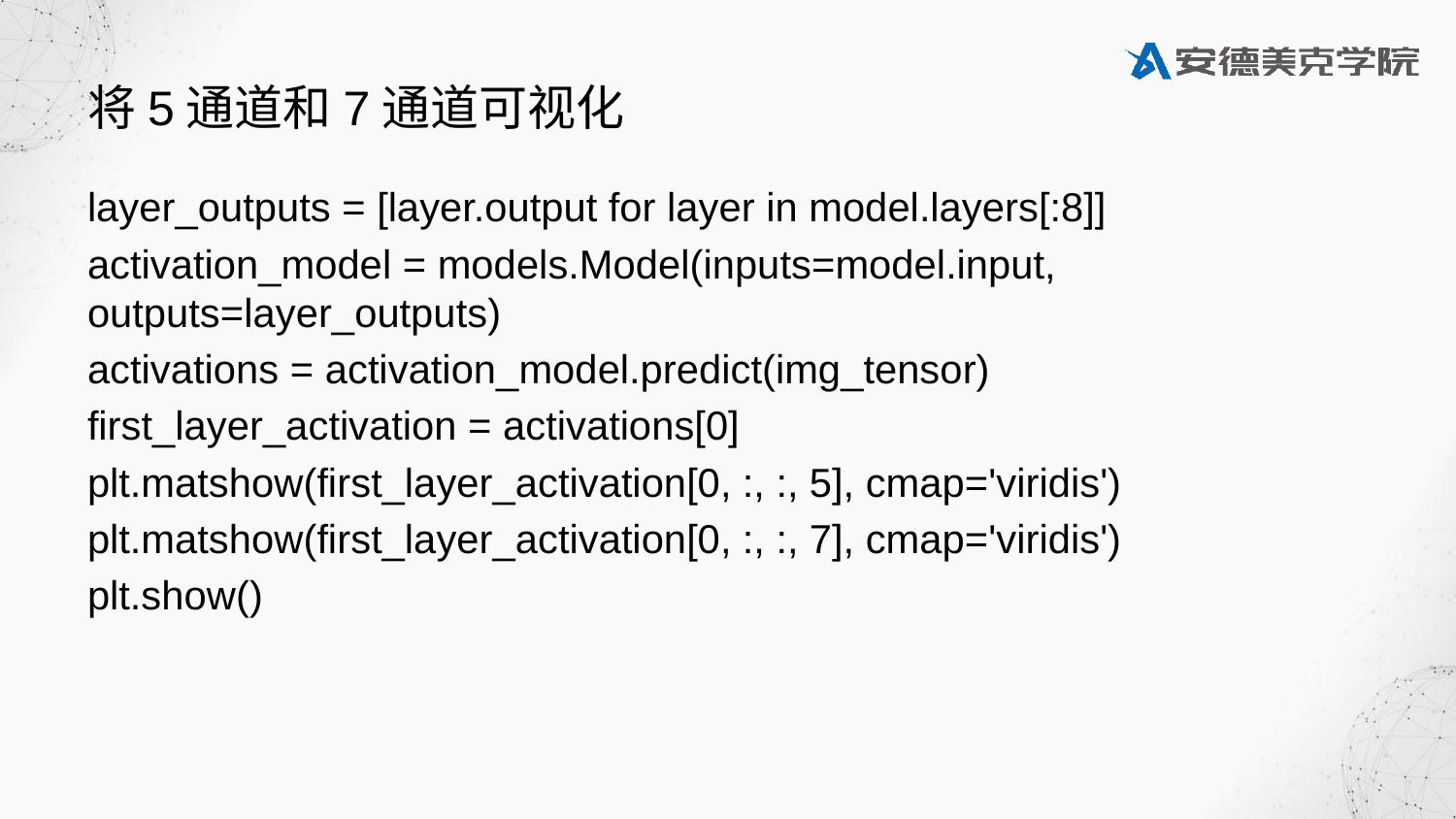

# 将5通道和7通道可视化
layer_outputs = [layer.output for layer in model.layers[:8]]
activation_model = models.Model(inputs=model.input, outputs=layer_outputs)
activations = activation_model.predict(img_tensor)
first_layer_activation = activations[0]
plt.matshow(first_layer_activation[0, :, :, 5], cmap='viridis')
plt.matshow(first_layer_activation[0, :, :, 7], cmap='viridis')
plt.show()